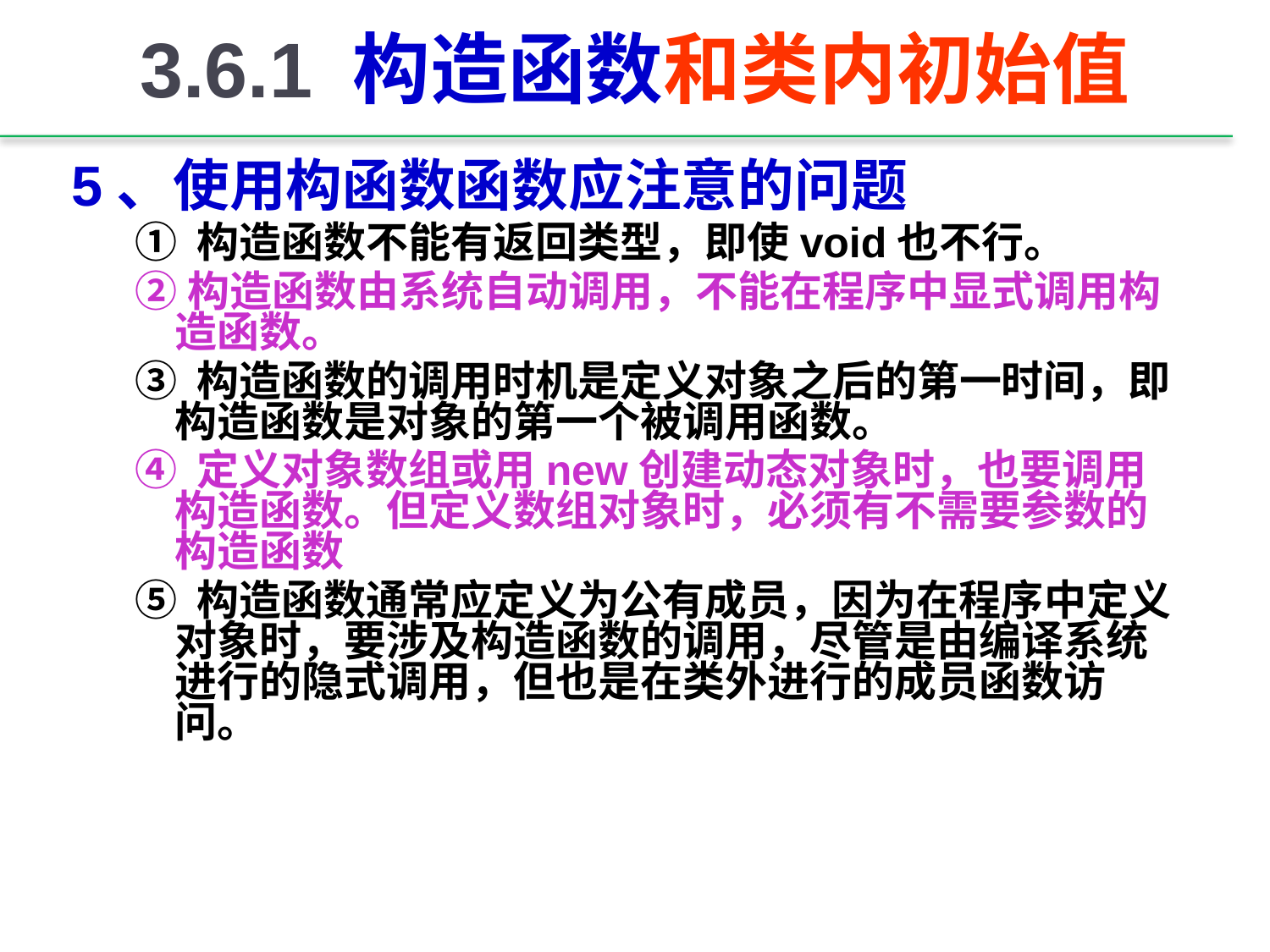

# 3.6.1 构造函数和类内初始值
5、使用构函数函数应注意的问题
① 构造函数不能有返回类型，即使void也不行。
②构造函数由系统自动调用，不能在程序中显式调用构造函数。
③ 构造函数的调用时机是定义对象之后的第一时间，即构造函数是对象的第一个被调用函数。
④ 定义对象数组或用new创建动态对象时，也要调用构造函数。但定义数组对象时，必须有不需要参数的构造函数
⑤ 构造函数通常应定义为公有成员，因为在程序中定义对象时，要涉及构造函数的调用，尽管是由编译系统进行的隐式调用，但也是在类外进行的成员函数访问。